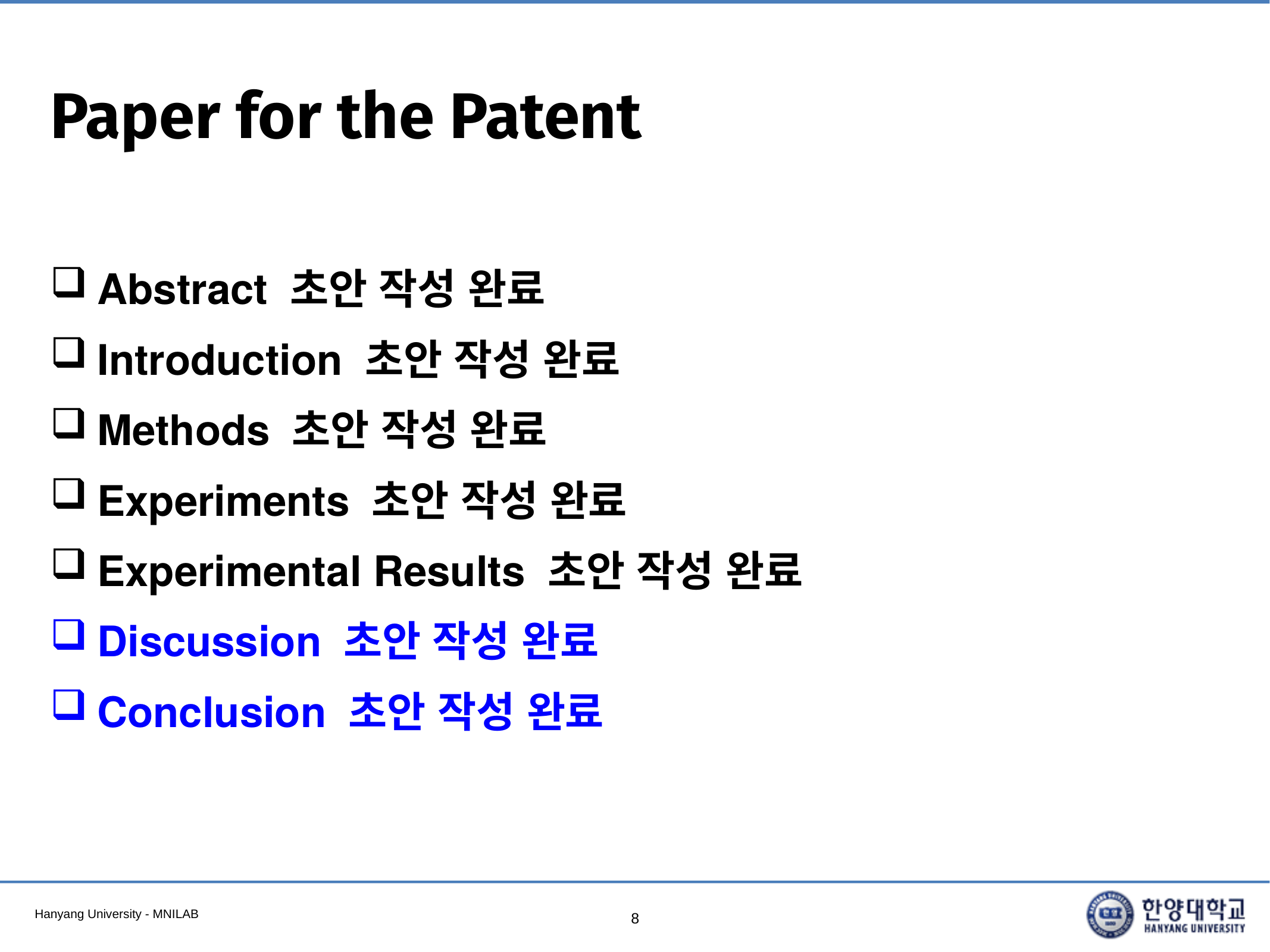

# Paper for the Patent
Abstract 초안 작성 완료
Introduction 초안 작성 완료
Methods 초안 작성 완료
Experiments 초안 작성 완료
Experimental Results 초안 작성 완료
Discussion 초안 작성 완료
Conclusion 초안 작성 완료
8